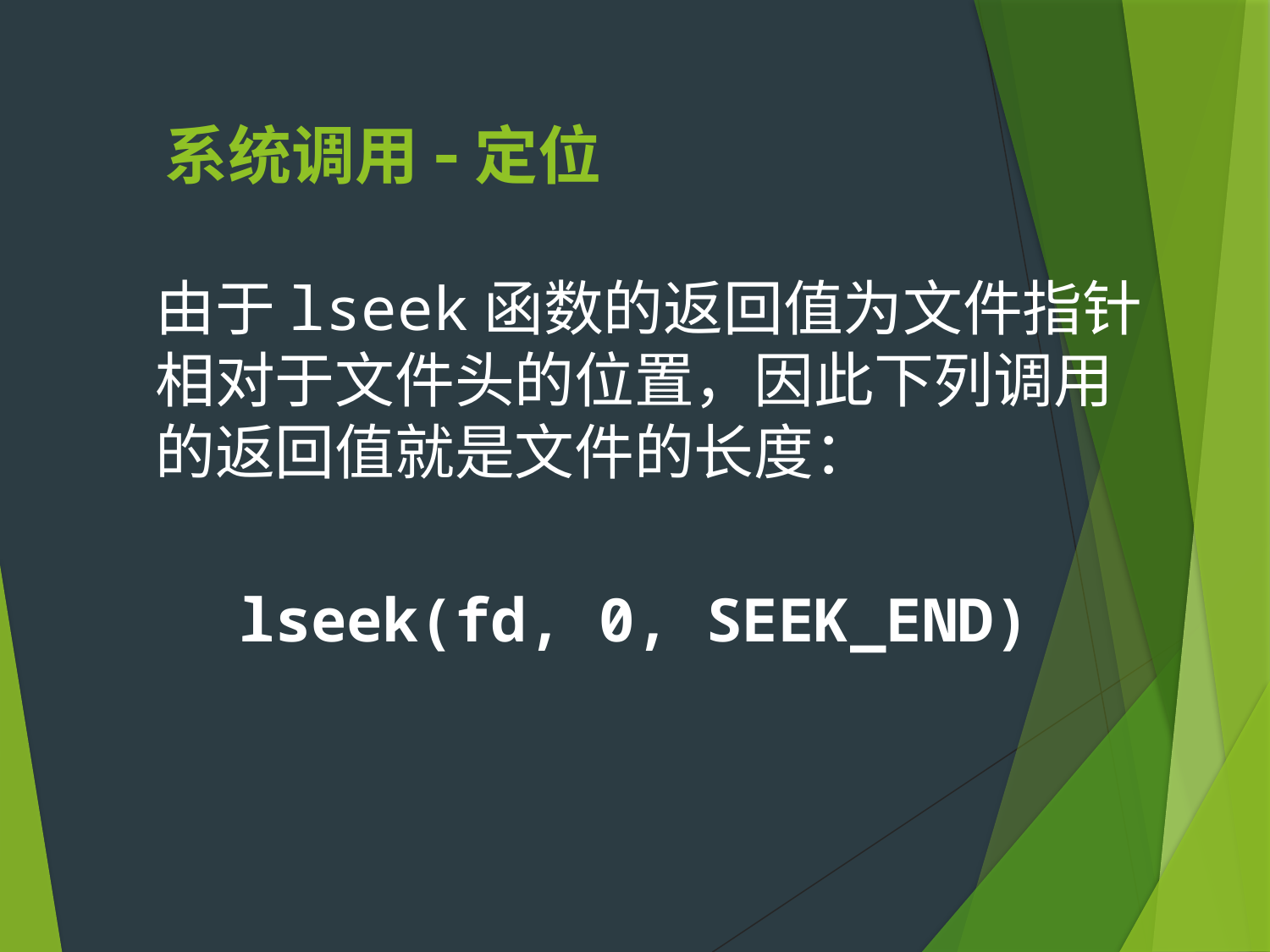

系统调用-定位
	由于lseek函数的返回值为文件指针相对于文件头的位置，因此下列调用的返回值就是文件的长度：

lseek(fd, 0, SEEK_END)